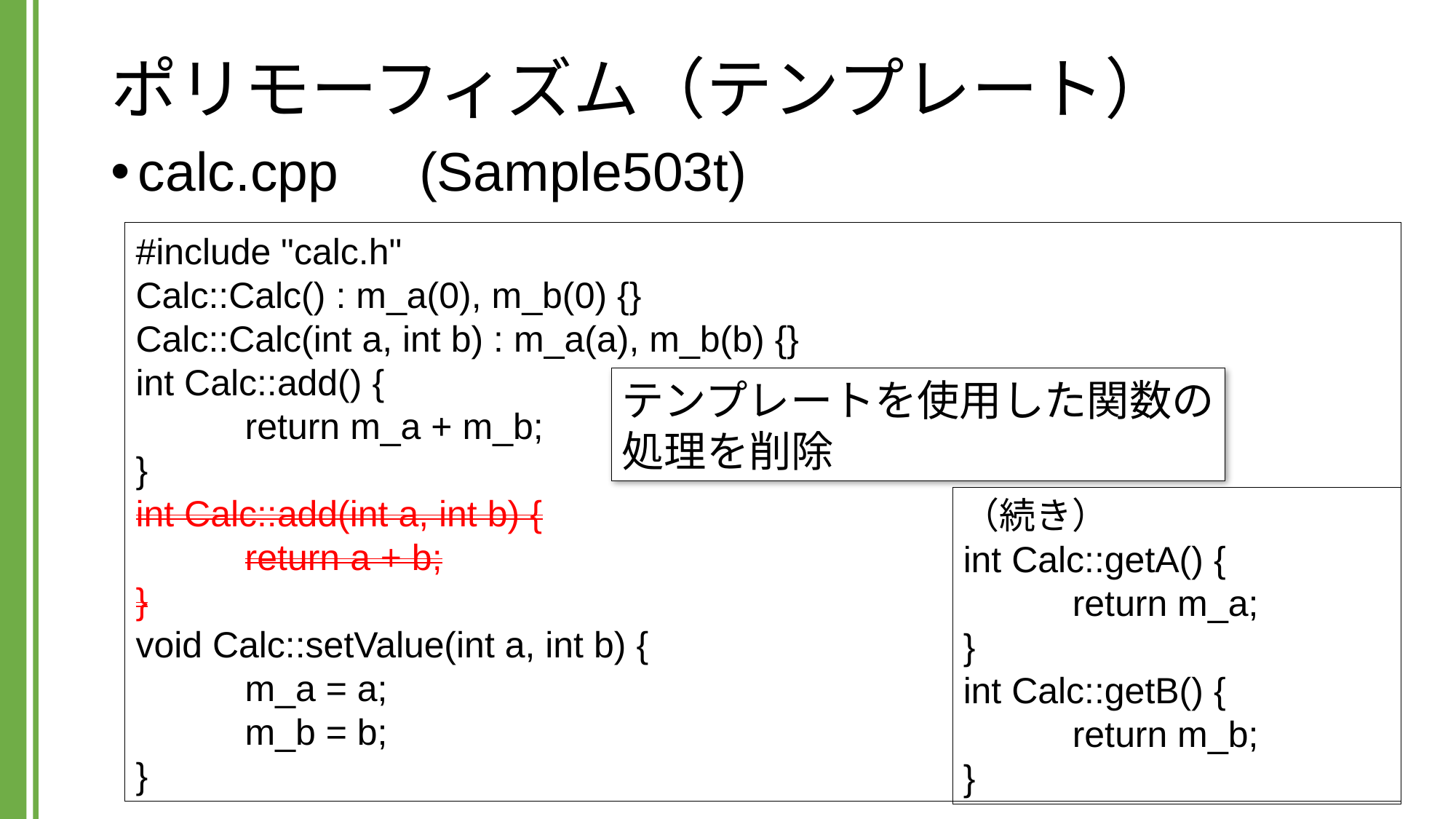

# ポリモーフィズム（テンプレート）
calc.cpp　(Sample503t)

#include "calc.h"
Calc::Calc() : m_a(0), m_b(0) {}
Calc::Calc(int a, int b) : m_a(a), m_b(b) {}
int Calc::add() {
	return m_a + m_b;
}
int Calc::add(int a, int b) {
	return a + b;
}
void Calc::setValue(int a, int b) {
	m_a = a;
	m_b = b;
}
テンプレートを使用した関数の
処理を削除
（続き）
int Calc::getA() {
	return m_a;
}
int Calc::getB() {
	return m_b;
}